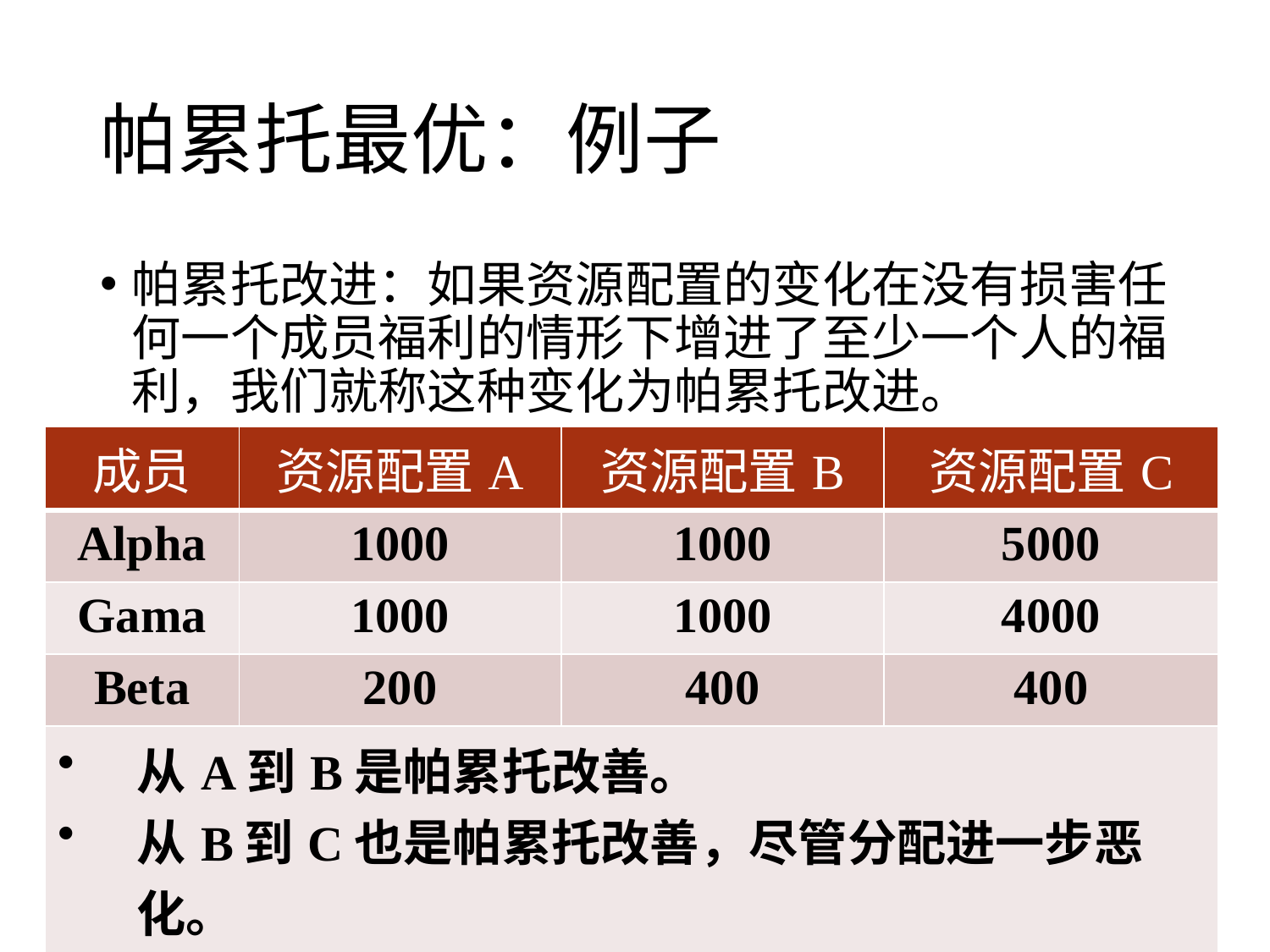

# 帕累托最优：例子
帕累托改进：如果资源配置的变化在没有损害任何一个成员福利的情形下增进了至少一个人的福利，我们就称这种变化为帕累托改进。
| 成员 | 资源配置A | 资源配置B | 资源配置C |
| --- | --- | --- | --- |
| Alpha | 1000 | 1000 | 5000 |
| Gama | 1000 | 1000 | 4000 |
| Beta | 200 | 400 | 400 |
| 从A到B是帕累托改善。 从B到C也是帕累托改善，尽管分配进一步恶化。 |  |  |  |